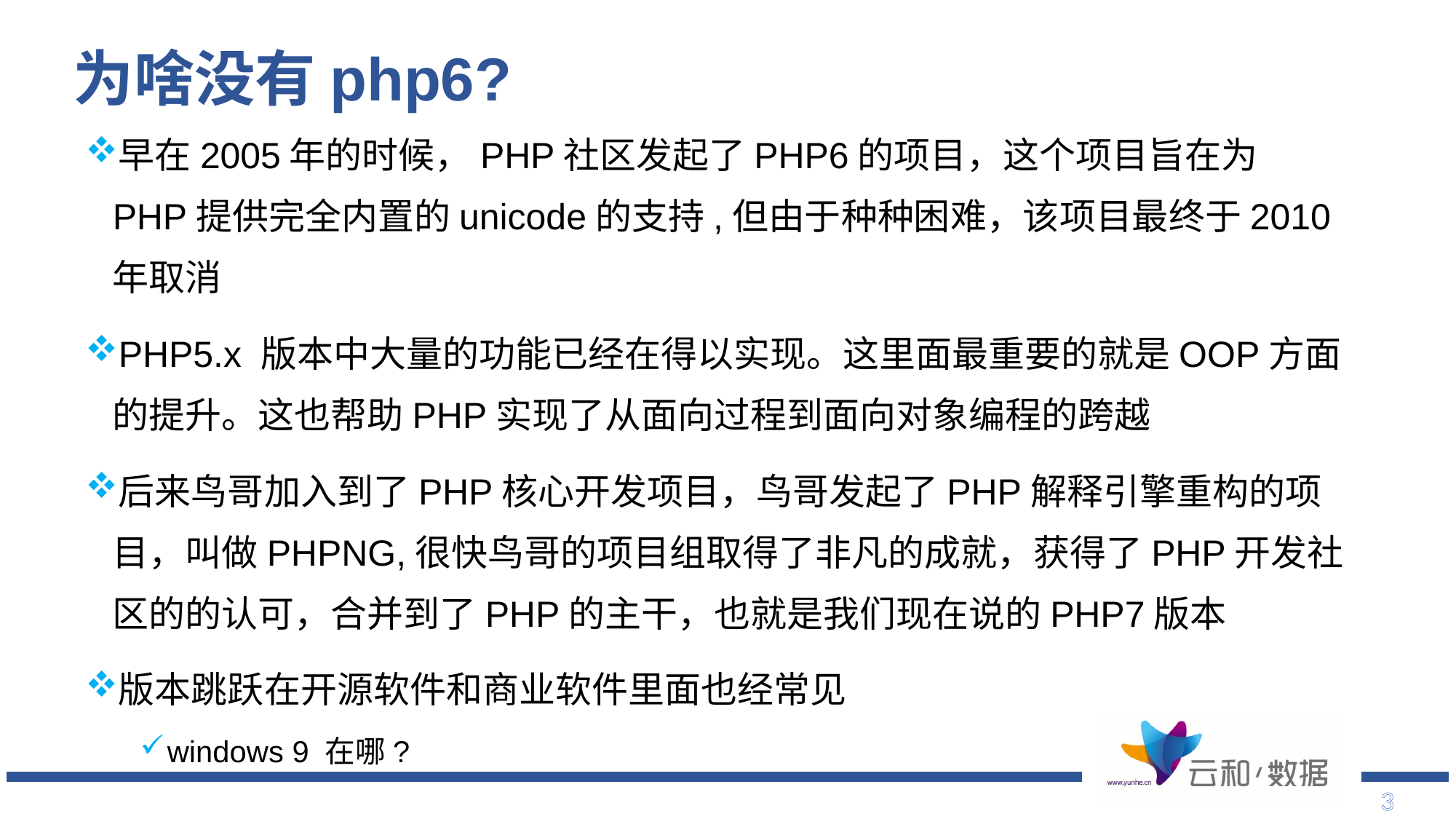

# 为啥没有php6?
早在2005年的时候，PHP社区发起了PHP6的项目，这个项目旨在为 PHP提供完全内置的unicode的支持,但由于种种困难，该项目最终于2010年取消
PHP5.x 版本中大量的功能已经在得以实现。这里面最重要的就是OOP方面的提升。这也帮助PHP实现了从面向过程到面向对象编程的跨越
后来鸟哥加入到了PHP核心开发项目，鸟哥发起了PHP解释引擎重构的项目，叫做PHPNG,很快鸟哥的项目组取得了非凡的成就，获得了PHP开发社区的的认可，合并到了PHP的主干，也就是我们现在说的PHP7版本
版本跳跃在开源软件和商业软件里面也经常见
windows 9 在哪?